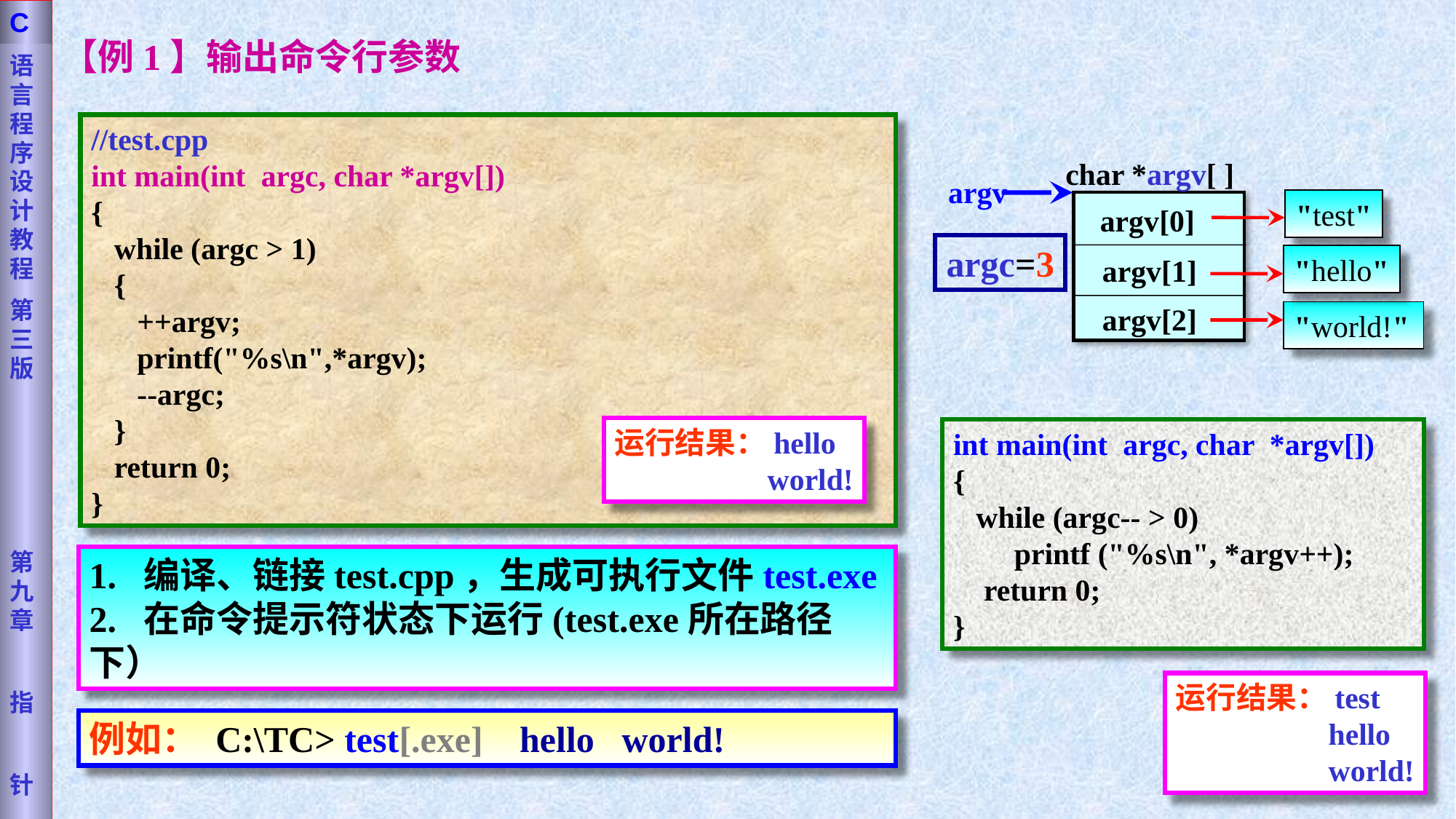

语言程序设计教程
第三版

第九章

指

针
C
【例1】输出命令行参数
//test.cpp
int main(int  argc, char *argv[])
{
   while (argc > 1)
   {
      ++argv;
      printf("%s\n",*argv);
      --argc;
   }
   return 0;
}
char *argv[ ]
argv
"test"

argv[0]

argc=3

"hello"
argv[1]

argv[2]

"world!"

运行结果：hello
                    world!
int main(int  argc, char  *argv[])
{
   while (argc-- > 0)
        printf ("%s\n", *argv++);
    return 0;
}
1.  编译、链接test.cpp，生成可执行文件test.exe
2.  在命令提示符状态下运行(test.exe所在路径下）
运行结果：test
                    hello
                    world!
例如： C:\TC> test[.exe]    hello   world!